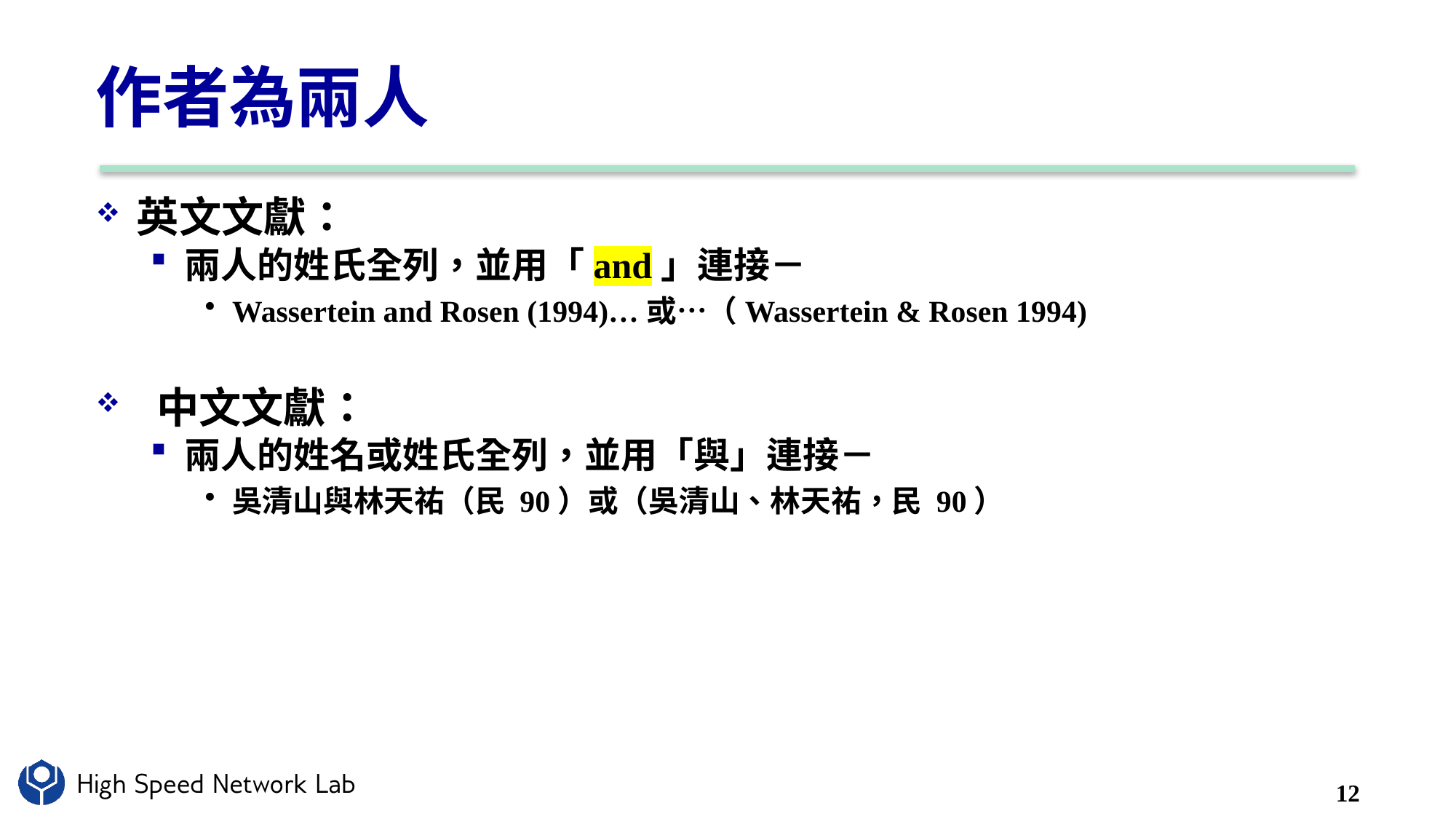

# 作者為兩人
英文文獻：
兩人的姓氏全列，並用「and」連接－
Wassertein and Rosen (1994)…或…（Wassertein & Rosen 1994)

 中文文獻：
兩人的姓名或姓氏全列，並用「與」連接－
吳清山與林天祐（民 90）或（吳清山、林天祐，民 90）
12